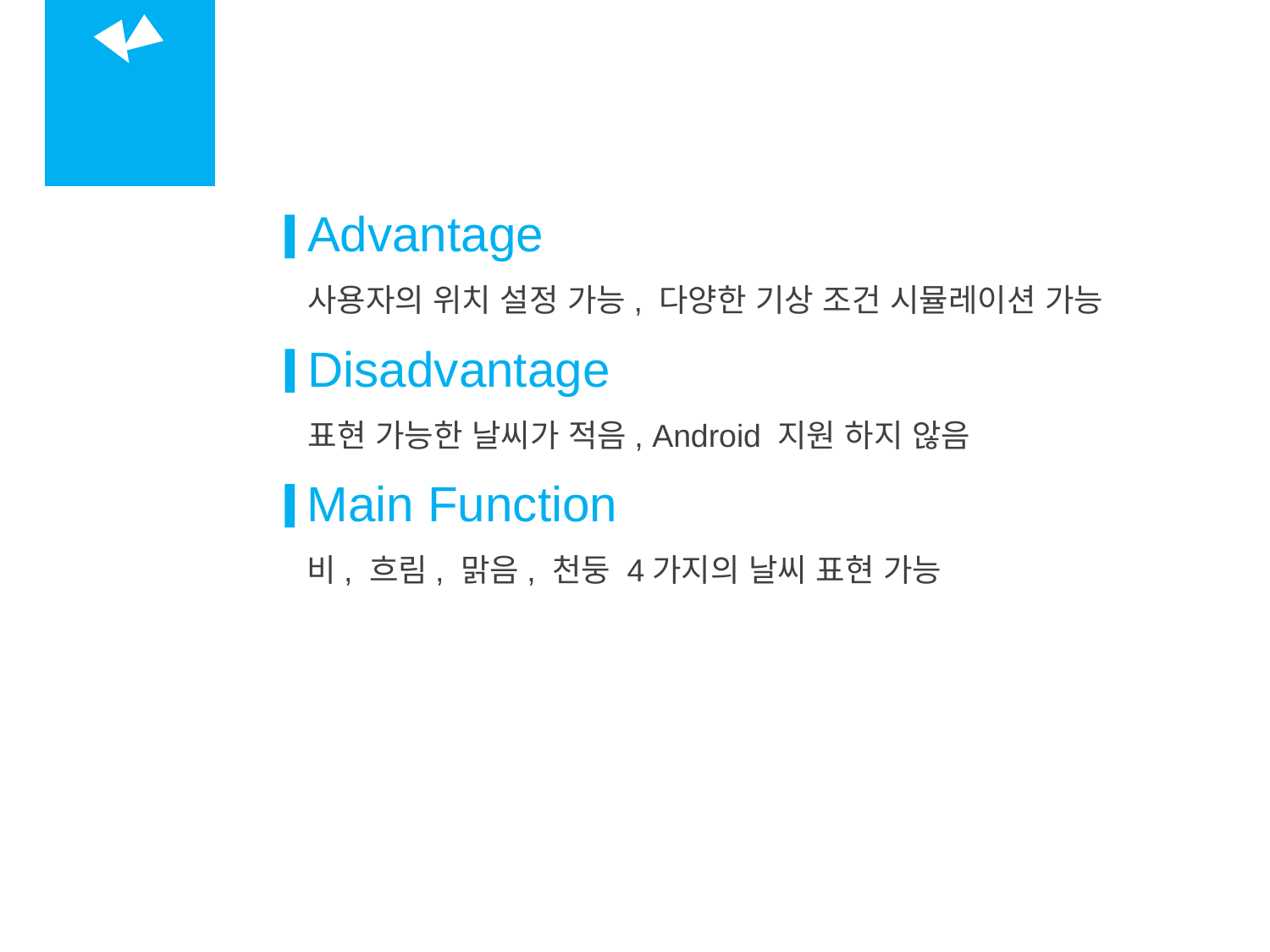

03
Tempescope
Advantage
사용자의 위치 설정 가능, 다양한 기상 조건 시뮬레이션 가능
Disadvantage
표현 가능한 날씨가 적음, Android 지원 하지 않음
Main Function
비, 흐림, 맑음, 천둥 4가지의 날씨 표현 가능